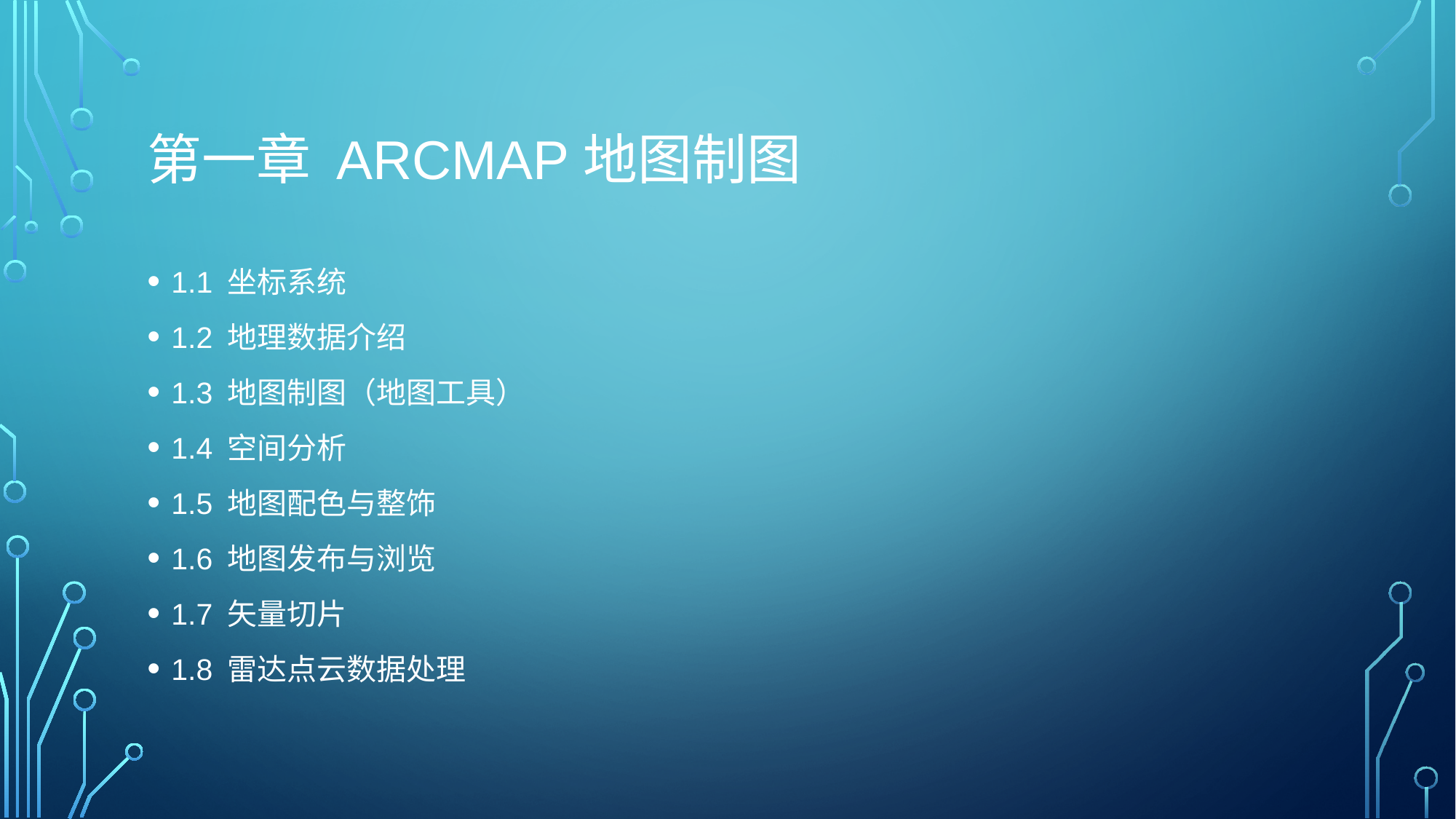

# 第一章 ArcMap地图制图
1.1 坐标系统
1.2 地理数据介绍
1.3 地图制图（地图工具）
1.4 空间分析
1.5 地图配色与整饰
1.6 地图发布与浏览
1.7 矢量切片
1.8 雷达点云数据处理